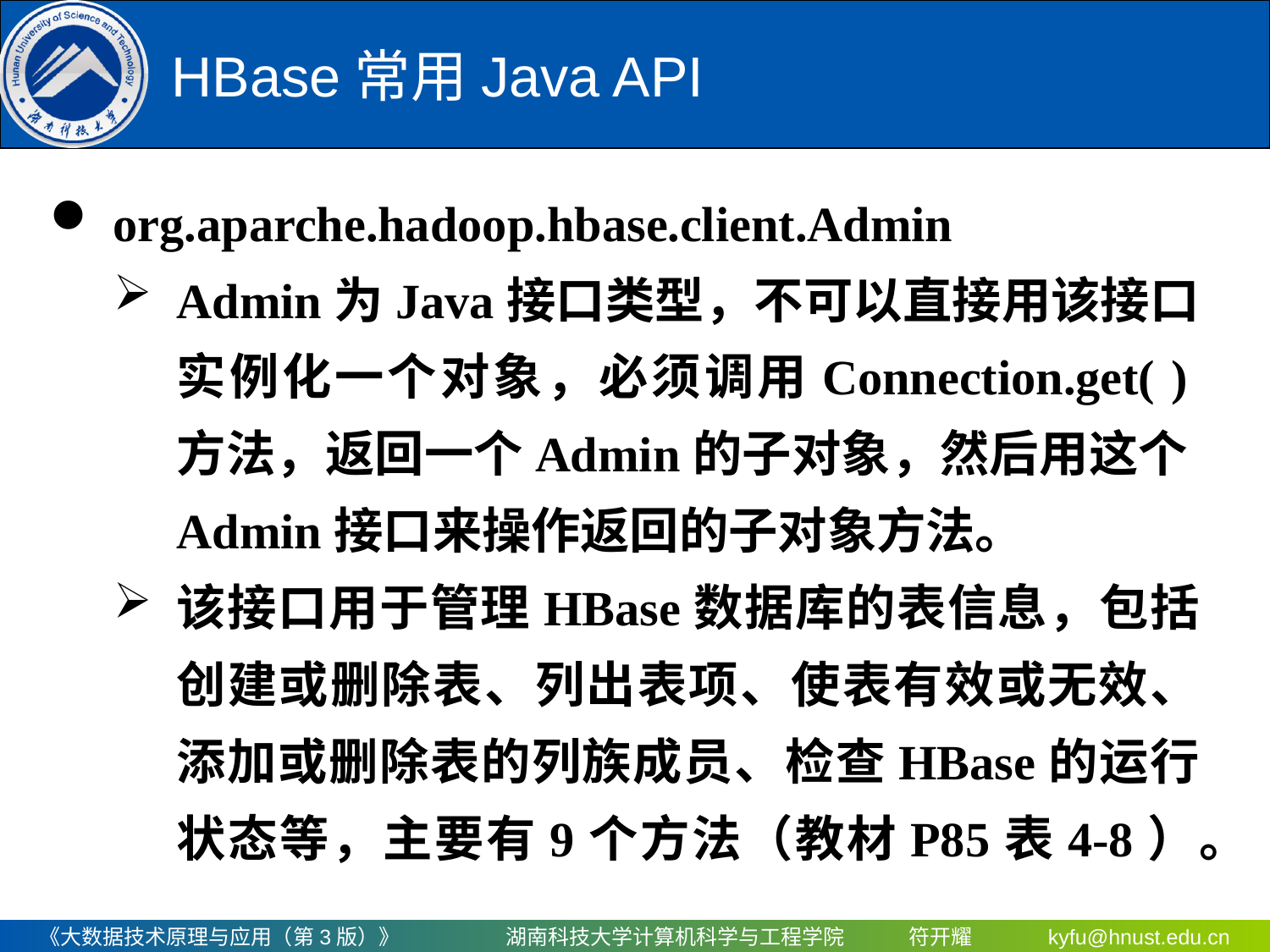

# HBase常用Java API
org.aparche.hadoop.hbase.client.Admin
Admin为Java接口类型，不可以直接用该接口实例化一个对象，必须调用Connection.get( )方法，返回一个Admin的子对象，然后用这个Admin接口来操作返回的子对象方法。
该接口用于管理HBase数据库的表信息，包括创建或删除表、列出表项、使表有效或无效、添加或删除表的列族成员、检查HBase的运行状态等，主要有9个方法（教材P85表4-8）。